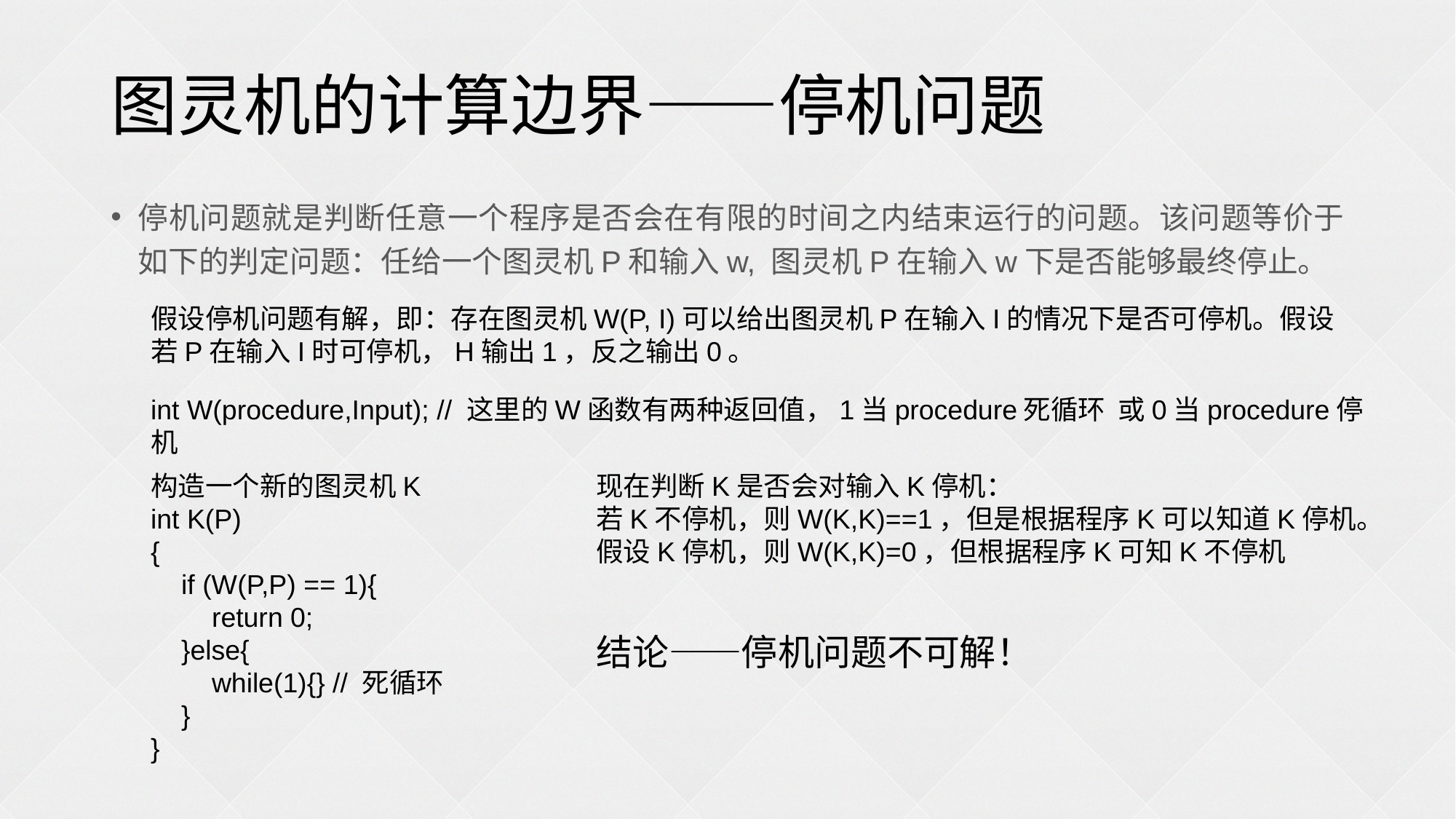

# 图灵机的计算边界——停机问题
停机问题就是判断任意一个程序是否会在有限的时间之内结束运行的问题。该问题等价于如下的判定问题：任给一个图灵机P和输入w, 图灵机P在输入w下是否能够最终停止。

假设停机问题有解，即：存在图灵机W(P, I)可以给出图灵机P在输入I的情况下是否可停机。假设若P在输入I时可停机，H输出1，反之输出0。
int W(procedure,Input); // 这里的W函数有两种返回值，1当procedure死循环  或0当procedure停机
构造一个新的图灵机K
int K(P)
{
    if (W(P,P) == 1){
        return 0;
    }else{
        while(1){} // 死循环
    }
}
现在判断K是否会对输入K停机：
若K不停机，则W(K,K)==1，但是根据程序K可以知道K停机。
假设K停机，则W(K,K)=0，但根据程序K可知K不停机
结论——停机问题不可解！